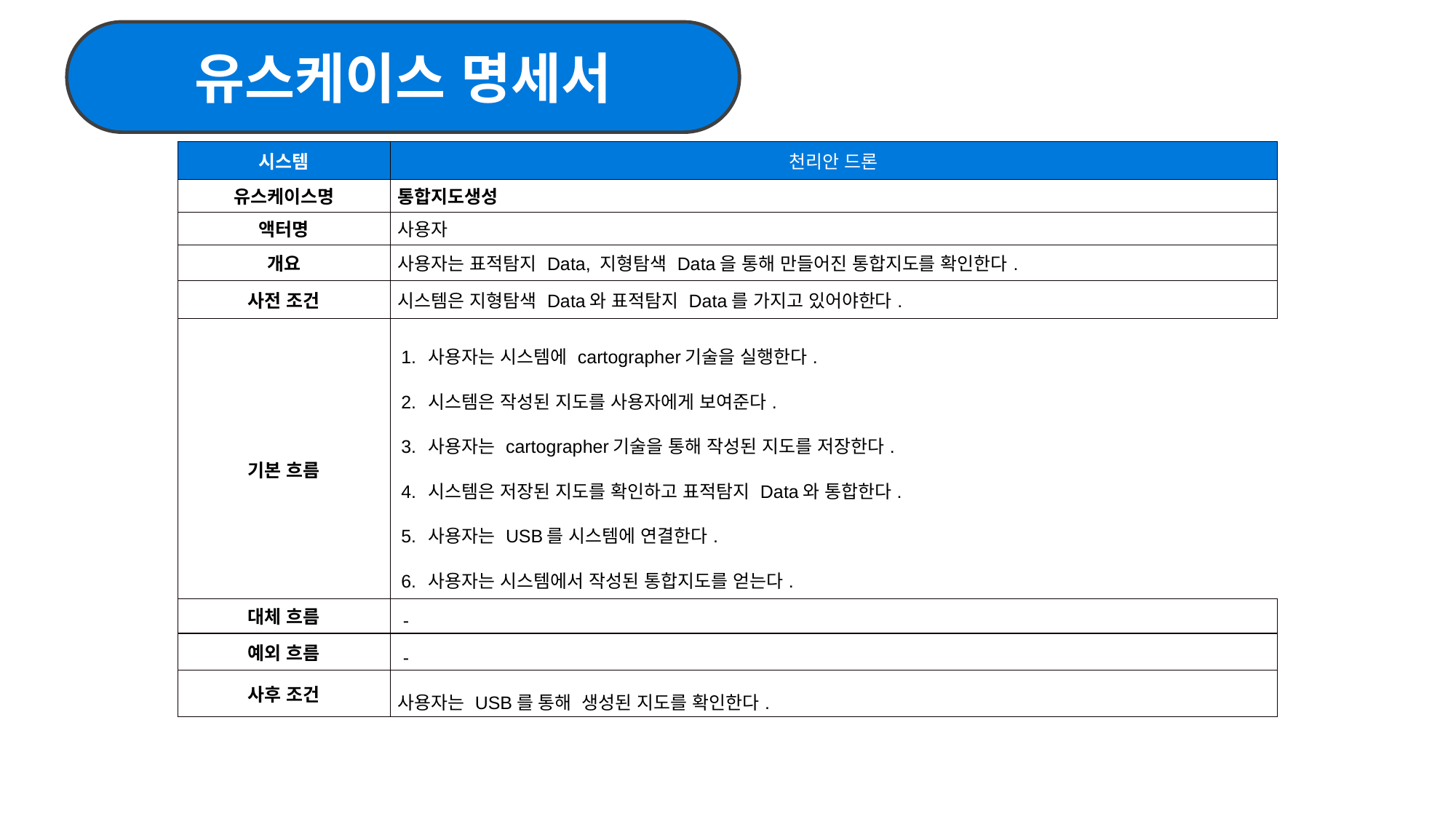

유스케이스 명세서
| 시스템 | 천리안 드론 |
| --- | --- |
| 유스케이스명 | 통합지도생성 |
| 액터명 | 사용자 |
| 개요 | 사용자는 표적탐지 Data, 지형탐색 Data을 통해 만들어진 통합지도를 확인한다. |
| 사전 조건 | 시스템은 지형탐색 Data와 표적탐지 Data를 가지고 있어야한다. |
| 기본 흐름 | 사용자는 시스템에 cartographer기술을 실행한다. 시스템은 작성된 지도를 사용자에게 보여준다. 사용자는 cartographer기술을 통해 작성된 지도를 저장한다. 시스템은 저장된 지도를 확인하고 표적탐지 Data와 통합한다. 사용자는 USB를 시스템에 연결한다. 사용자는 시스템에서 작성된 통합지도를 얻는다. |
| 대체 흐름 | - |
| 예외 흐름 | - |
| 사후 조건 | 사용자는 USB를 통해 생성된 지도를 확인한다. |